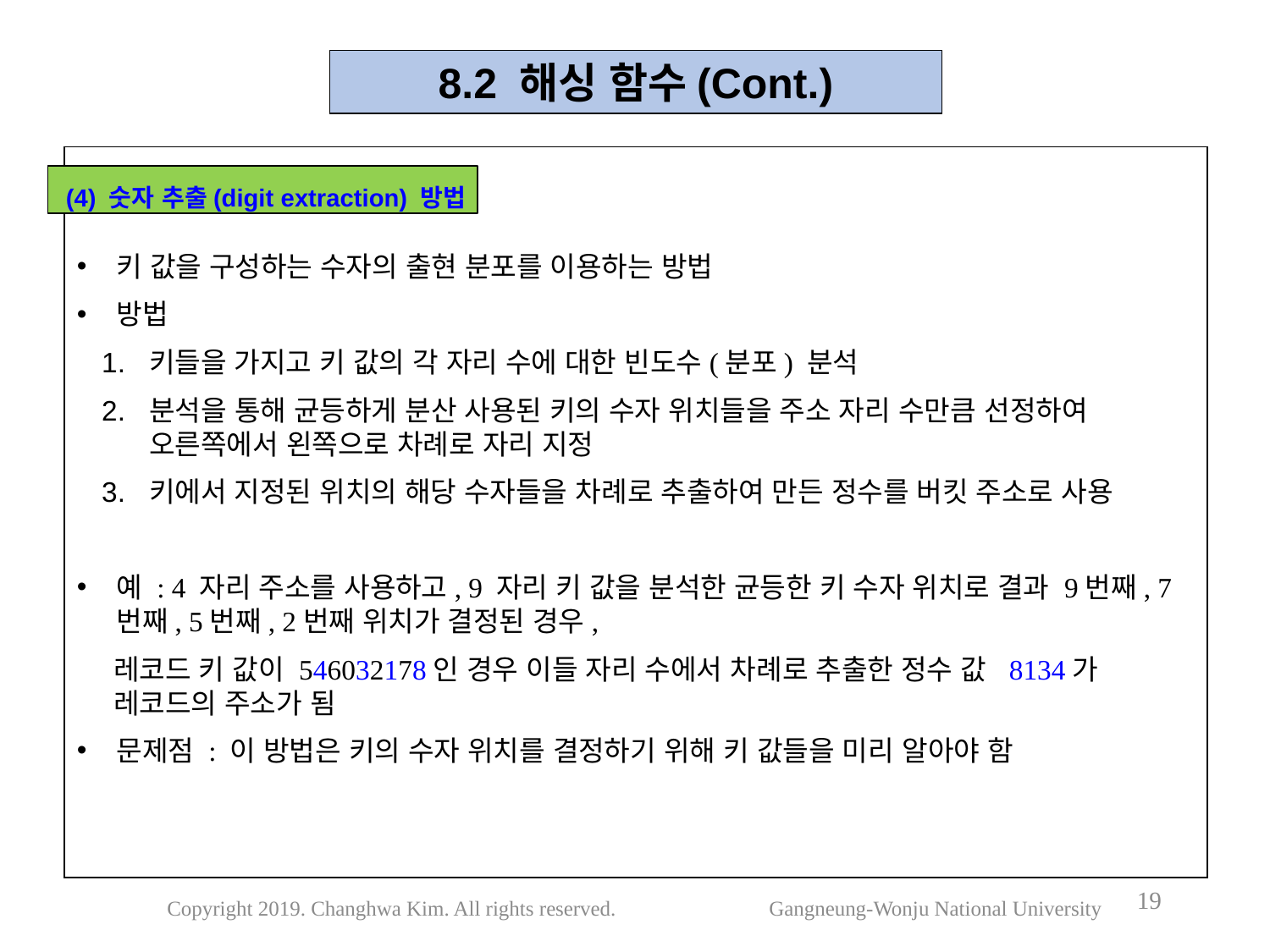

8.2 해싱 함수(Cont.)

키 값을 구성하는 수자의 출현 분포를 이용하는 방법
방법
키들을 가지고 키 값의 각 자리 수에 대한 빈도수(분포) 분석
분석을 통해 균등하게 분산 사용된 키의 수자 위치들을 주소 자리 수만큼 선정하여 오른쪽에서 왼쪽으로 차례로 자리 지정
키에서 지정된 위치의 해당 수자들을 차례로 추출하여 만든 정수를 버킷 주소로 사용

예 : 4 자리 주소를 사용하고, 9 자리 키 값을 분석한 균등한 키 수자 위치로 결과 9번째, 7번째, 5번째, 2번째 위치가 결정된 경우,
레코드 키 값이 546032178인 경우 이들 자리 수에서 차례로 추출한 정수 값  8134가 레코드의 주소가 됨
문제점 : 이 방법은 키의 수자 위치를 결정하기 위해 키 값들을 미리 알아야 함

 (4) 숫자 추출(digit extraction) 방법
19
Copyright 2019. Changhwa Kim. All rights reserved.                             Gangneung-Wonju National University